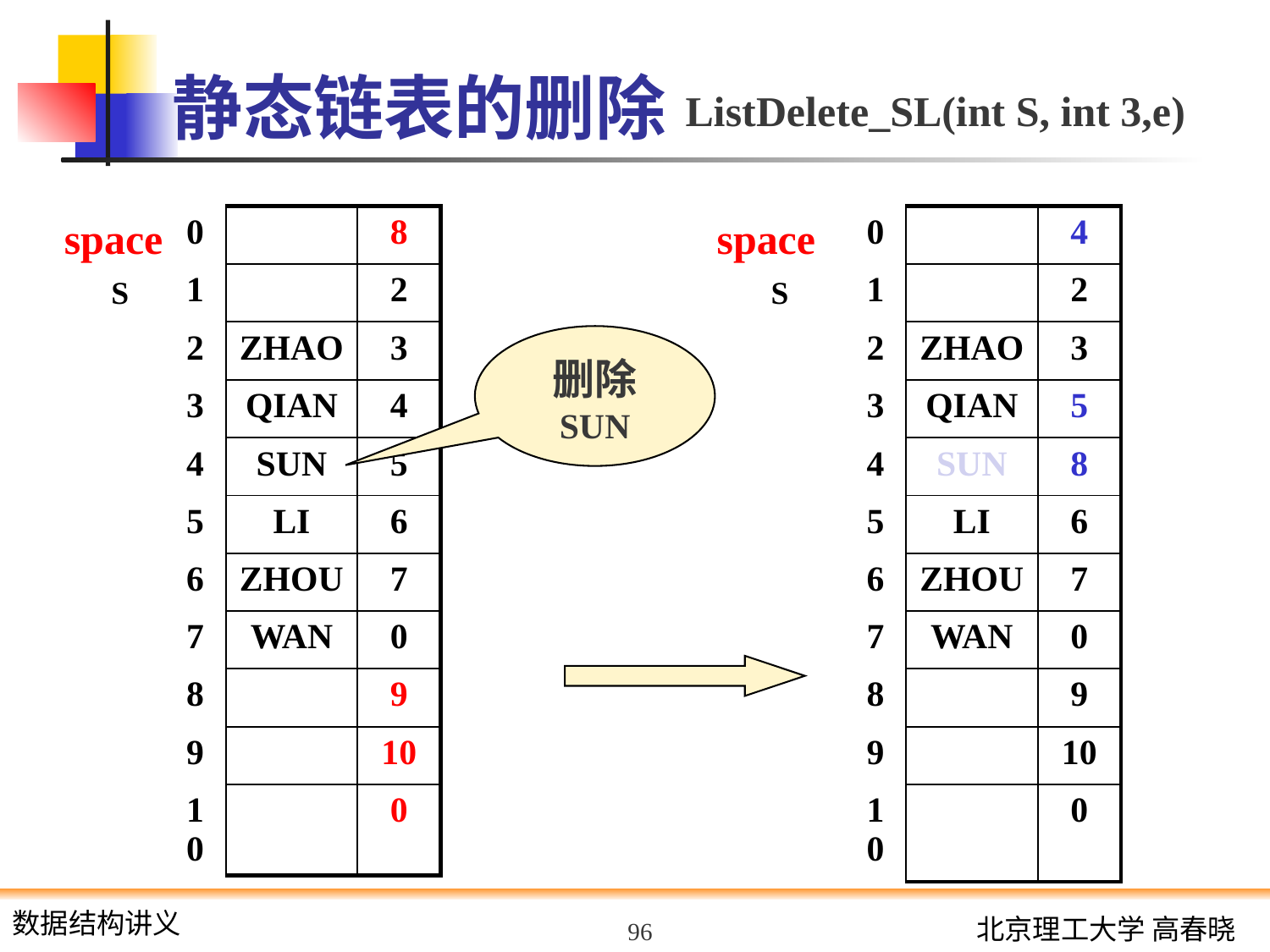

# 静态链表的删除
ListDelete_SL(int S, int 3,e)
space
| 0 |  | 8 |
| --- | --- | --- |
| 1 |  | 2 |
| 2 | ZHAO | 3 |
| 3 | QIAN | 4 |
| 4 | SUN | 5 |
| 5 | LI | 6 |
| 6 | ZHOU | 7 |
| 7 | WAN | 0 |
| 8 |  | 9 |
| 9 |  | 10 |
| 10 |  | 0 |
space
| 0 |  | 4 |
| --- | --- | --- |
| 1 |  | 2 |
| 2 | ZHAO | 3 |
| 3 | QIAN | 5 |
| 4 | SUN | 8 |
| 5 | LI | 6 |
| 6 | ZHOU | 7 |
| 7 | WAN | 0 |
| 8 |  | 9 |
| 9 |  | 10 |
| 10 |  | 0 |
S
S
删除
SUN

96